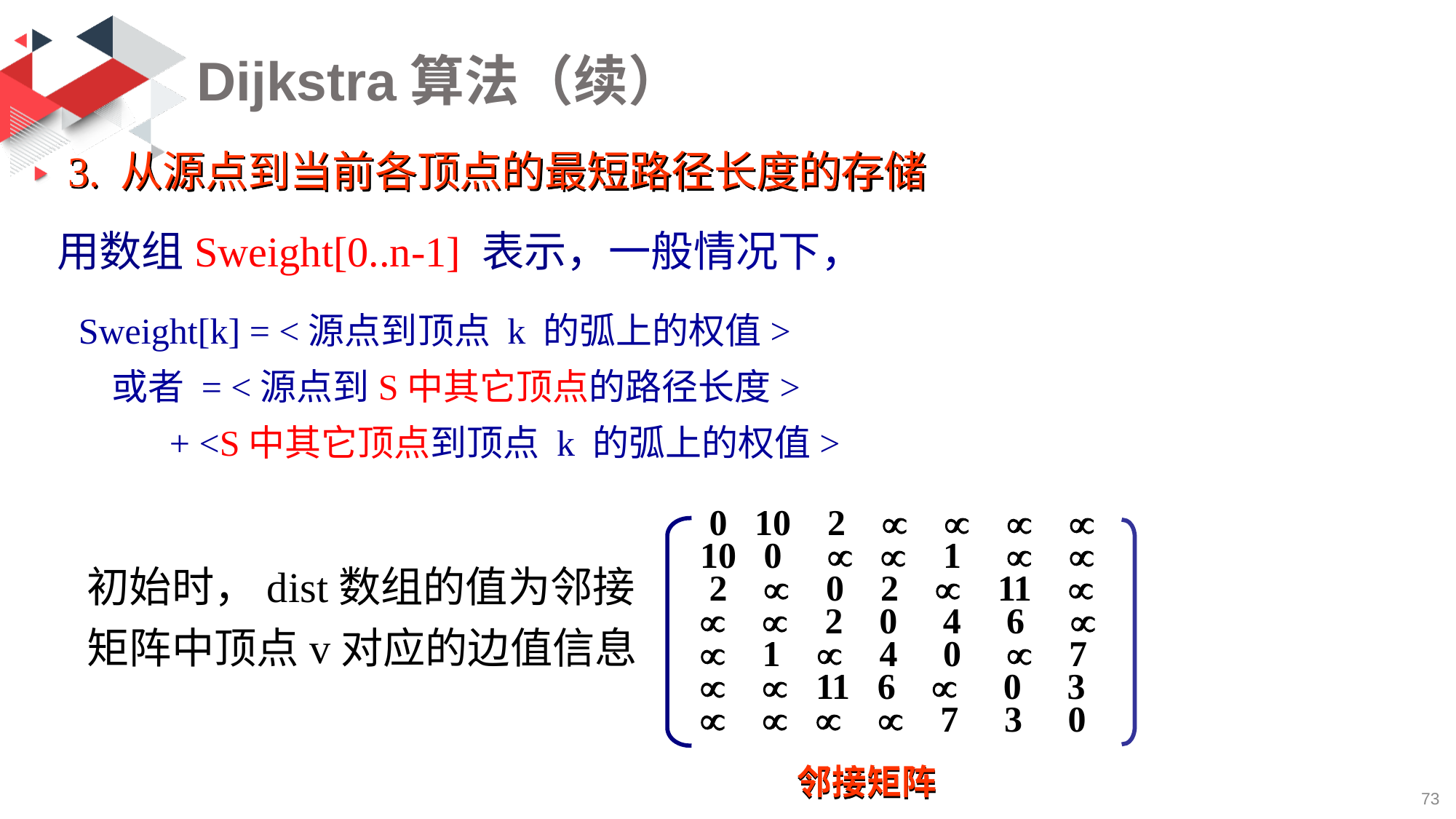

# Dijkstra算法（续）
3. 从源点到当前各顶点的最短路径长度的存储
用数组Sweight[0..n-1] 表示，一般情况下，
Sweight[k] = <源点到顶点 k 的弧上的权值>
   或者 = <源点到S中其它顶点的路径长度>
          + <S中其它顶点到顶点 k 的弧上的权值>
 0   10    2    ∝    ∝    ∝    ∝
10   0     ∝   ∝    1     ∝    ∝
 2    ∝    0    2    ∝    11    ∝
∝    ∝    2    0     4     6     ∝
∝    1    ∝    4     0     ∝    7
∝    ∝   11   6    ∝     0     3
∝    ∝   ∝    ∝    7     3     0

邻接矩阵
初始时，dist数组的值为邻接矩阵中顶点v对应的边值信息
73